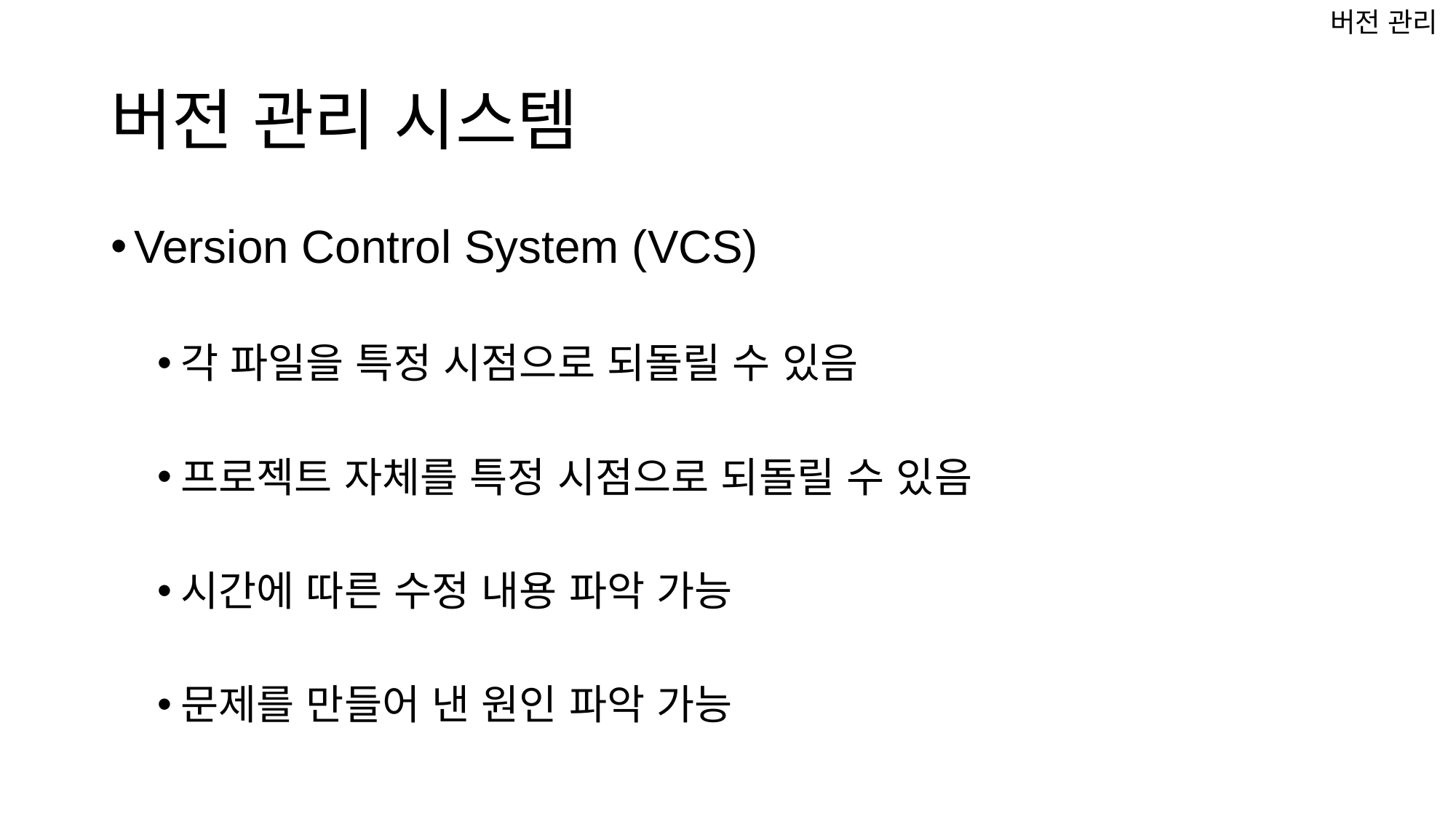

버전 관리
# 버전 관리 시스템
Version Control System (VCS)

각 파일을 특정 시점으로 되돌릴 수 있음

프로젝트 자체를 특정 시점으로 되돌릴 수 있음

시간에 따른 수정 내용 파악 가능

문제를 만들어 낸 원인 파악 가능